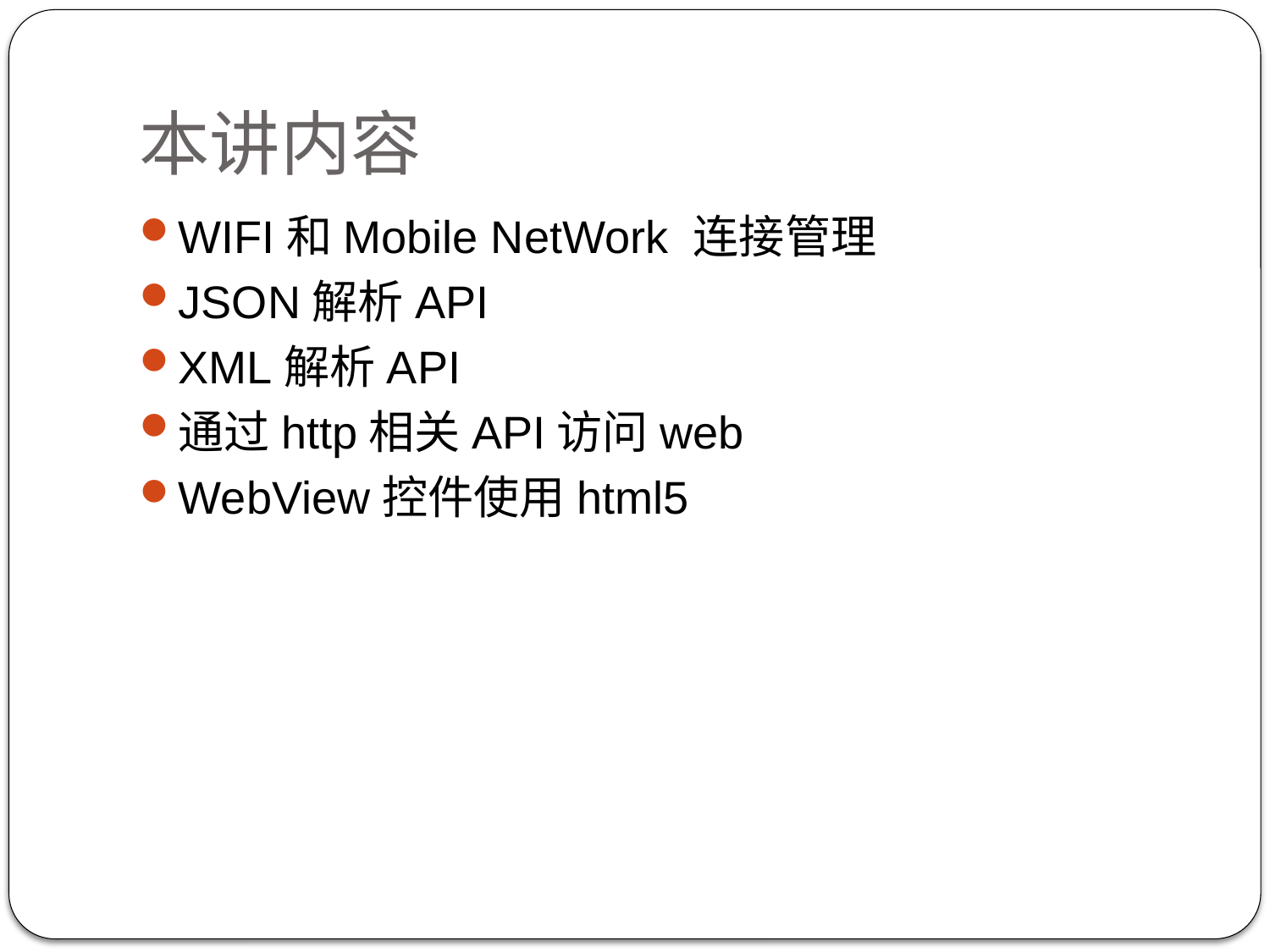

# 本讲内容
WIFI和Mobile NetWork 连接管理
JSON解析API
XML解析API
通过http相关API访问web
WebView控件使用html5